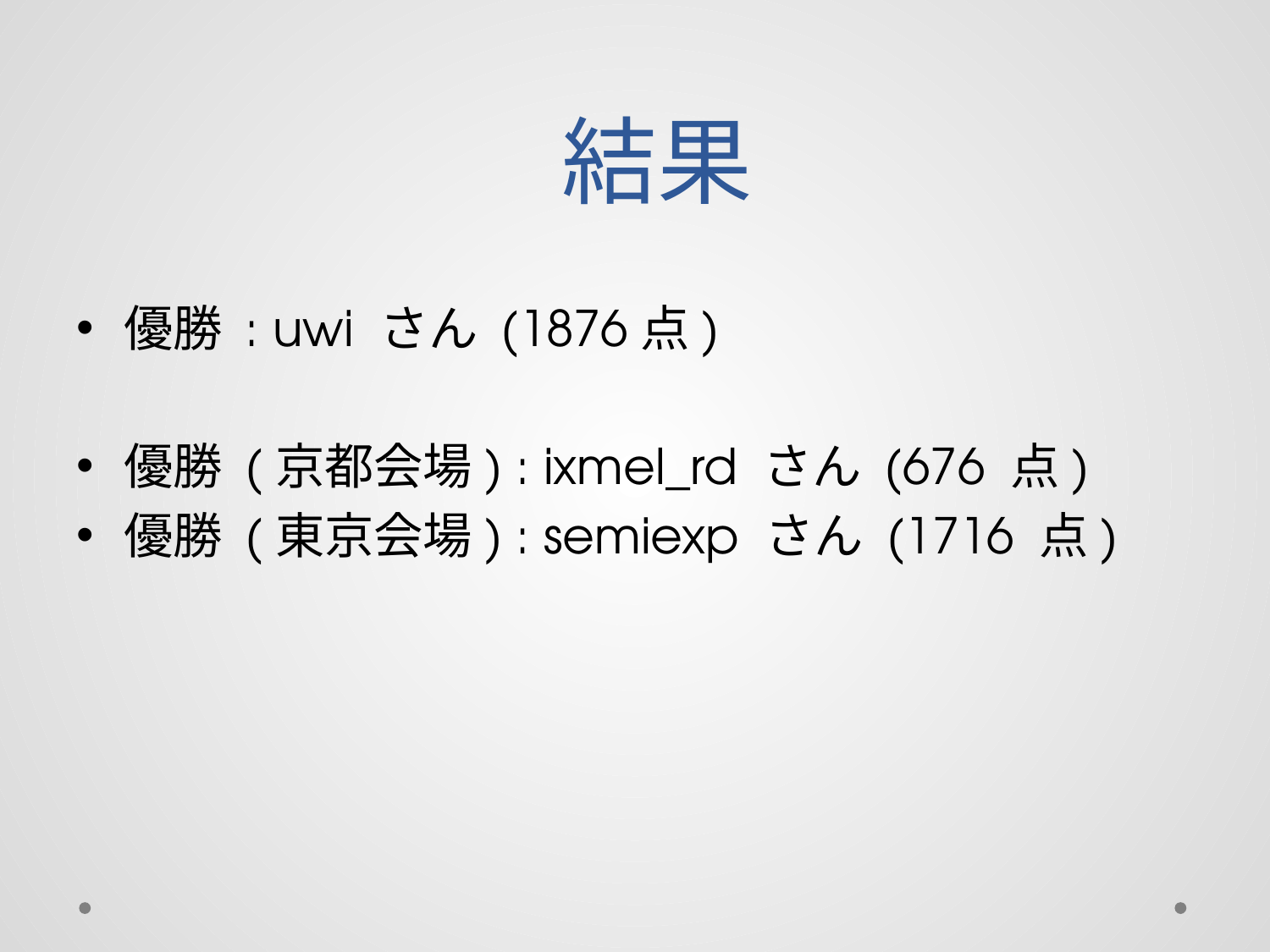

# 結果

優勝 : uwi さん (1876点)

優勝 (京都会場) : ixmel_rd さん (676 点)
優勝 (東京会場) : semiexp さん (1716 点)